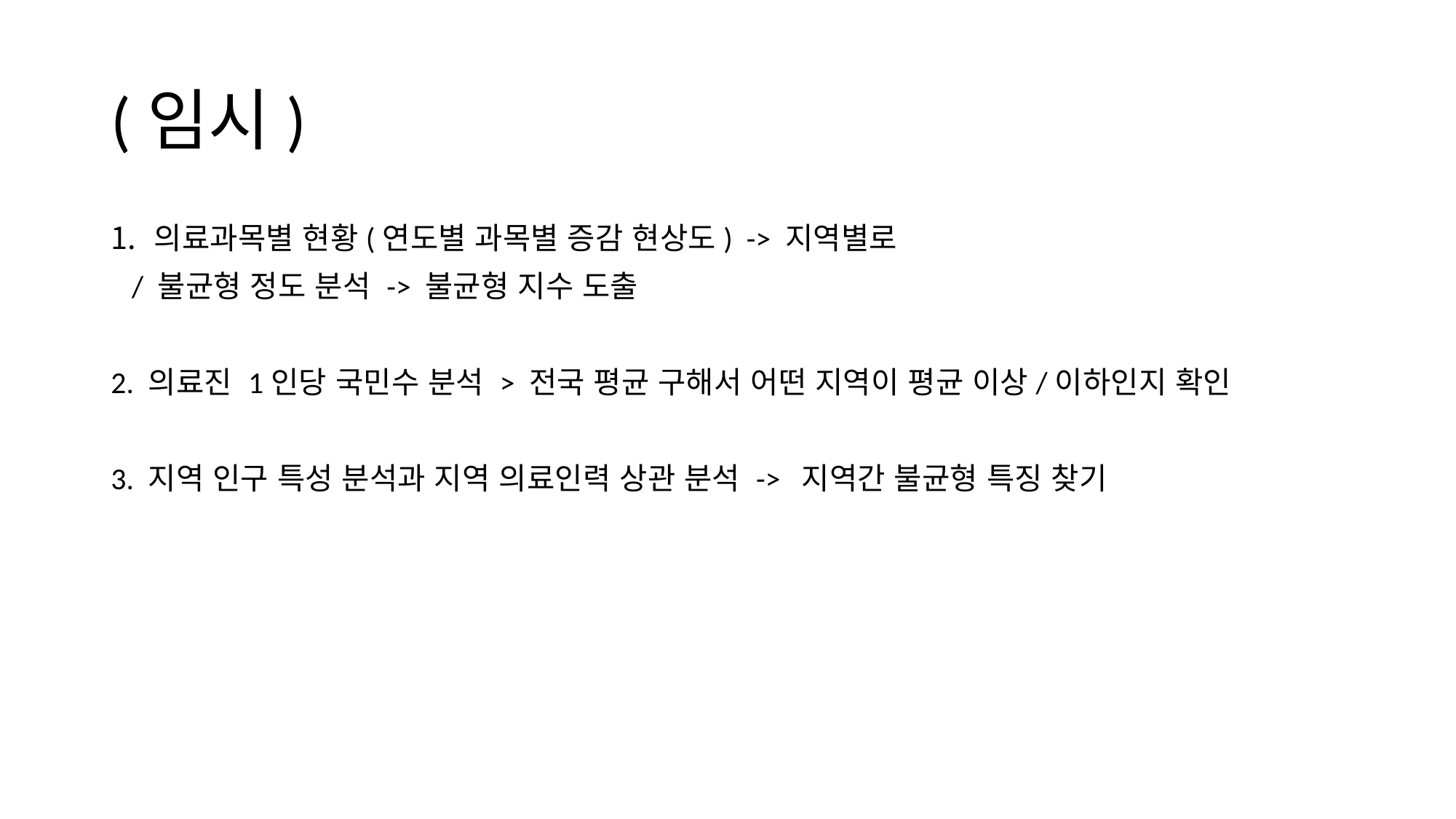

# (임시)
 의료과목별 현황(연도별 과목별 증감 현상도)  -> 지역별로
   / 불균형 정도 분석 -> 불균형 지수 도출

2. 의료진 1인당 국민수 분석 > 전국 평균 구해서 어떤 지역이 평균 이상/이하인지 확인

3. 지역 인구 특성 분석과 지역 의료인력 상관 분석 ->  지역간 불균형 특징 찾기